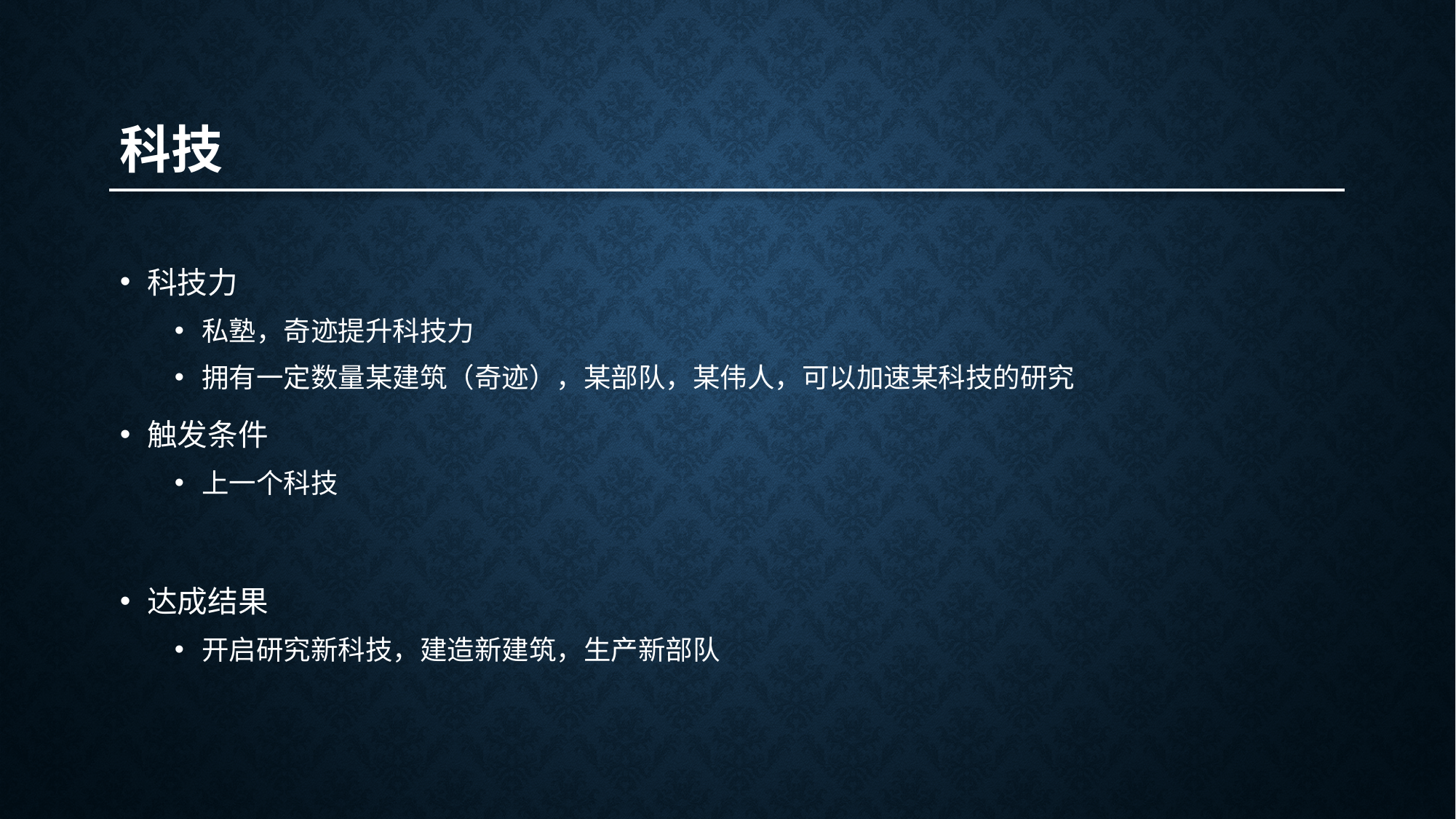

科技
科技力
私塾，奇迹提升科技力
拥有一定数量某建筑（奇迹），某部队，某伟人，可以加速某科技的研究
触发条件
上一个科技

达成结果
开启研究新科技，建造新建筑，生产新部队